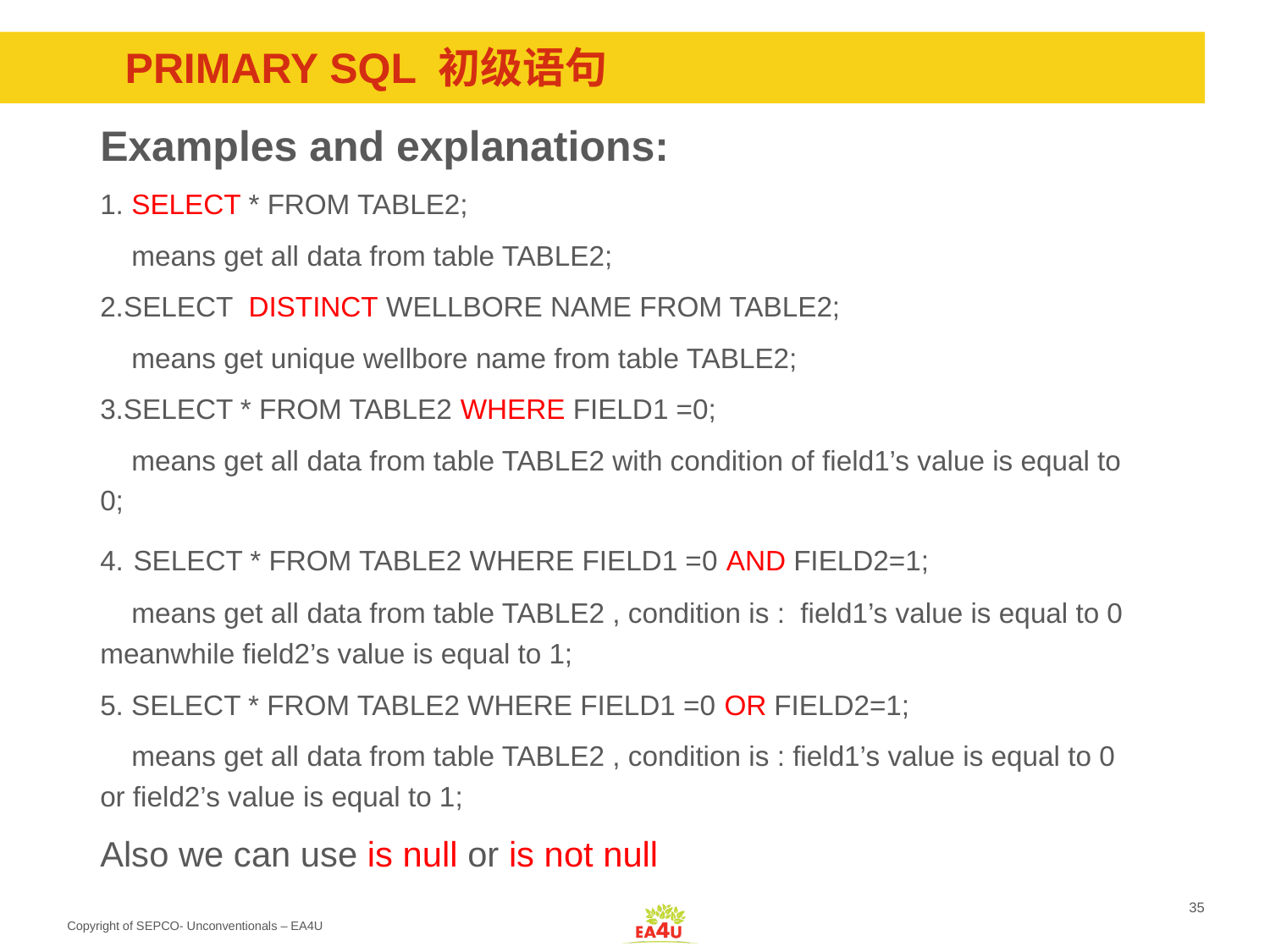

# PRIMARY SQL 初级语句
Examples and explanations:
1. SELECT * FROM TABLE2;
    means get all data from table TABLE2;
2.SELECT  DISTINCT WELLBORE NAME FROM TABLE2;
    means get unique wellbore name from table TABLE2;
3.SELECT * FROM TABLE2 WHERE FIELD1 =0;
    means get all data from table TABLE2 with condition of field1’s value is equal to 0;
4. SELECT * FROM TABLE2 WHERE FIELD1 =0 AND FIELD2=1;
    means get all data from table TABLE2 , condition is :  field1’s value is equal to 0 meanwhile field2’s value is equal to 1;
5. SELECT * FROM TABLE2 WHERE FIELD1 =0 OR FIELD2=1;
    means get all data from table TABLE2 , condition is : field1’s value is equal to 0  or field2’s value is equal to 1;
Also we can use is null or is not null

35